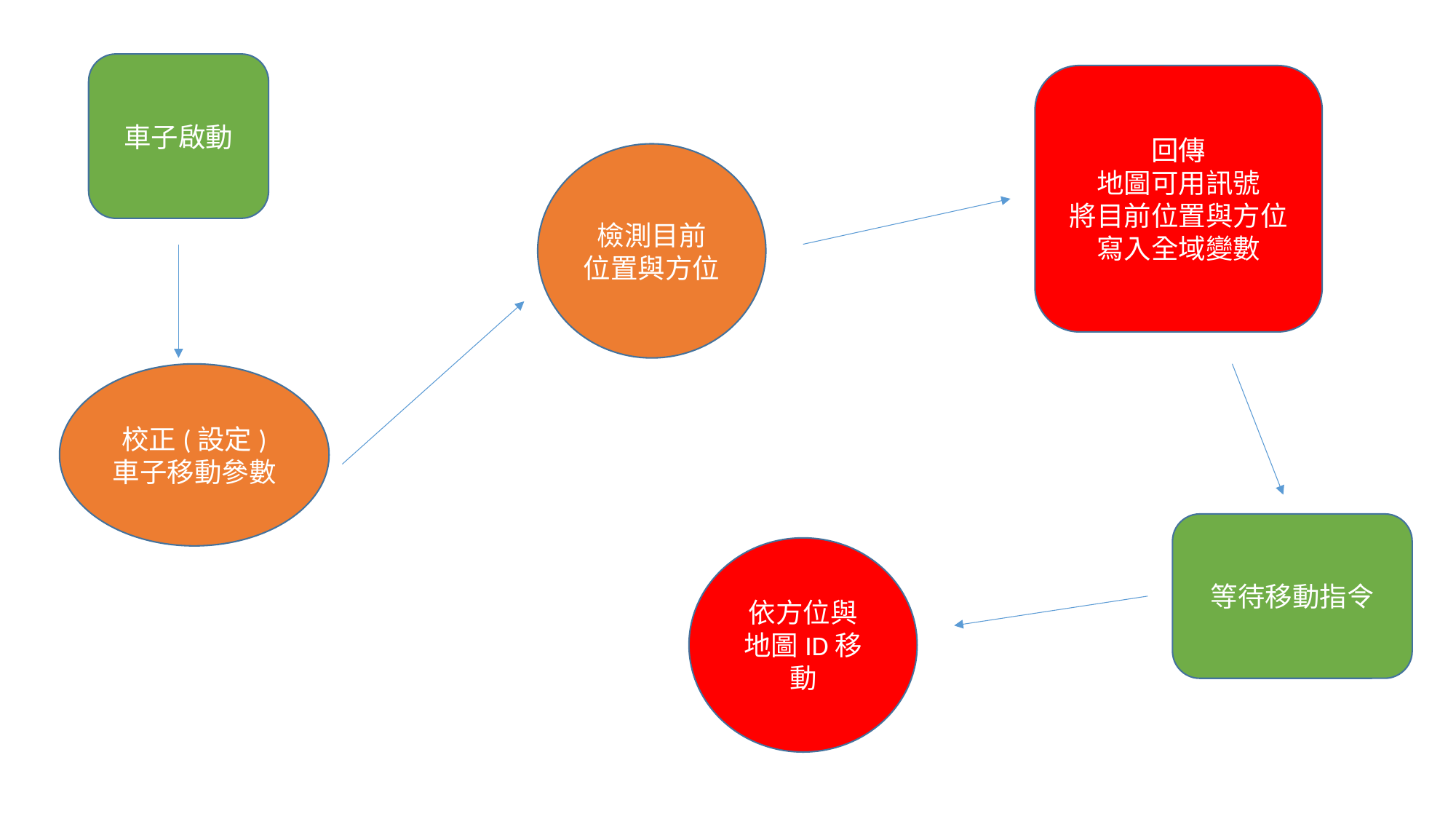

車子啟動
回傳
地圖可用訊號
將目前位置與方位寫入全域變數
檢測目前
位置與方位
校正(設定)
車子移動參數
等待移動指令
依方位與
地圖ID移動